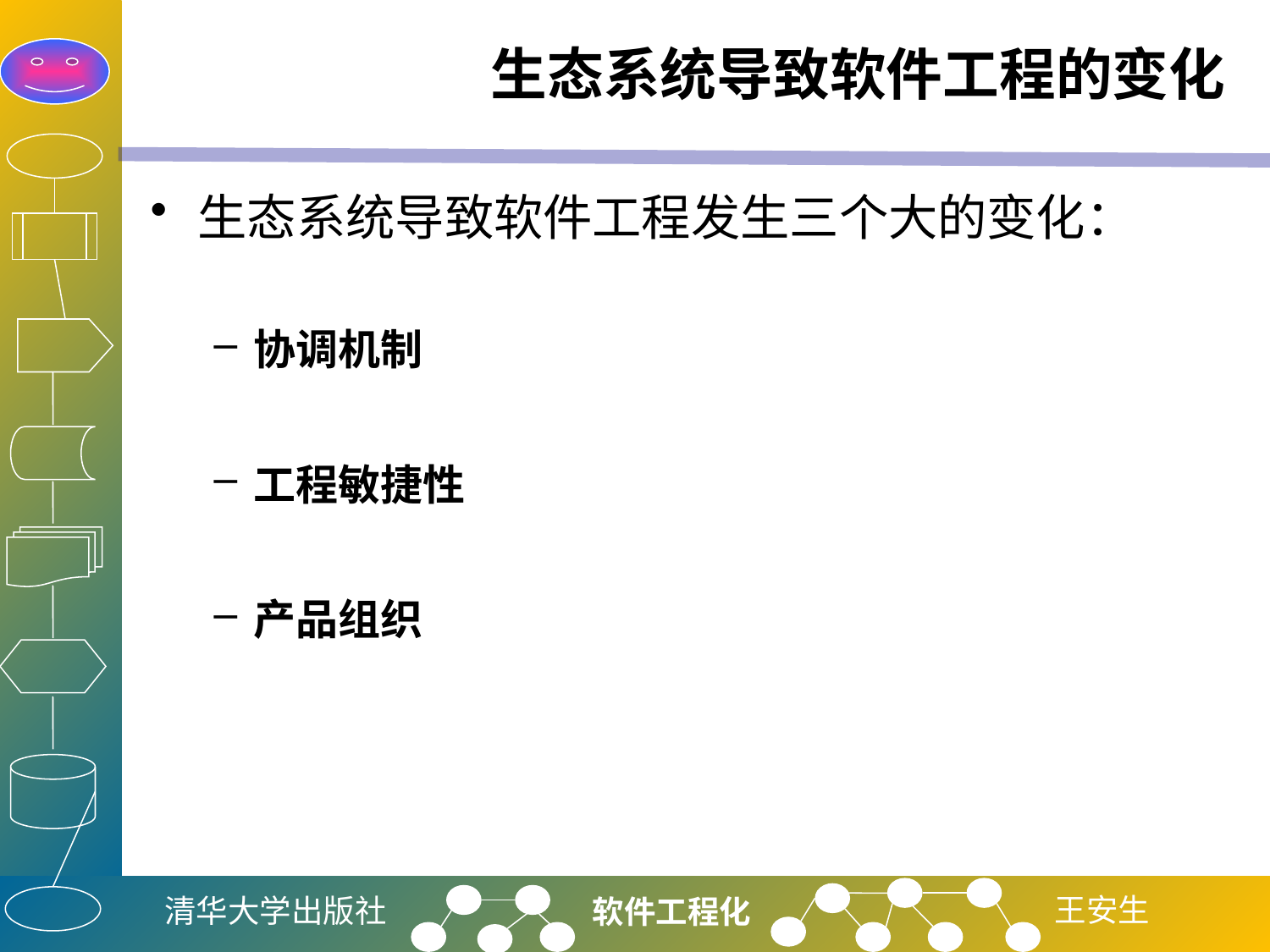

# 生态系统导致软件工程的变化
生态系统导致软件工程发生三个大的变化：

协调机制

工程敏捷性

产品组织